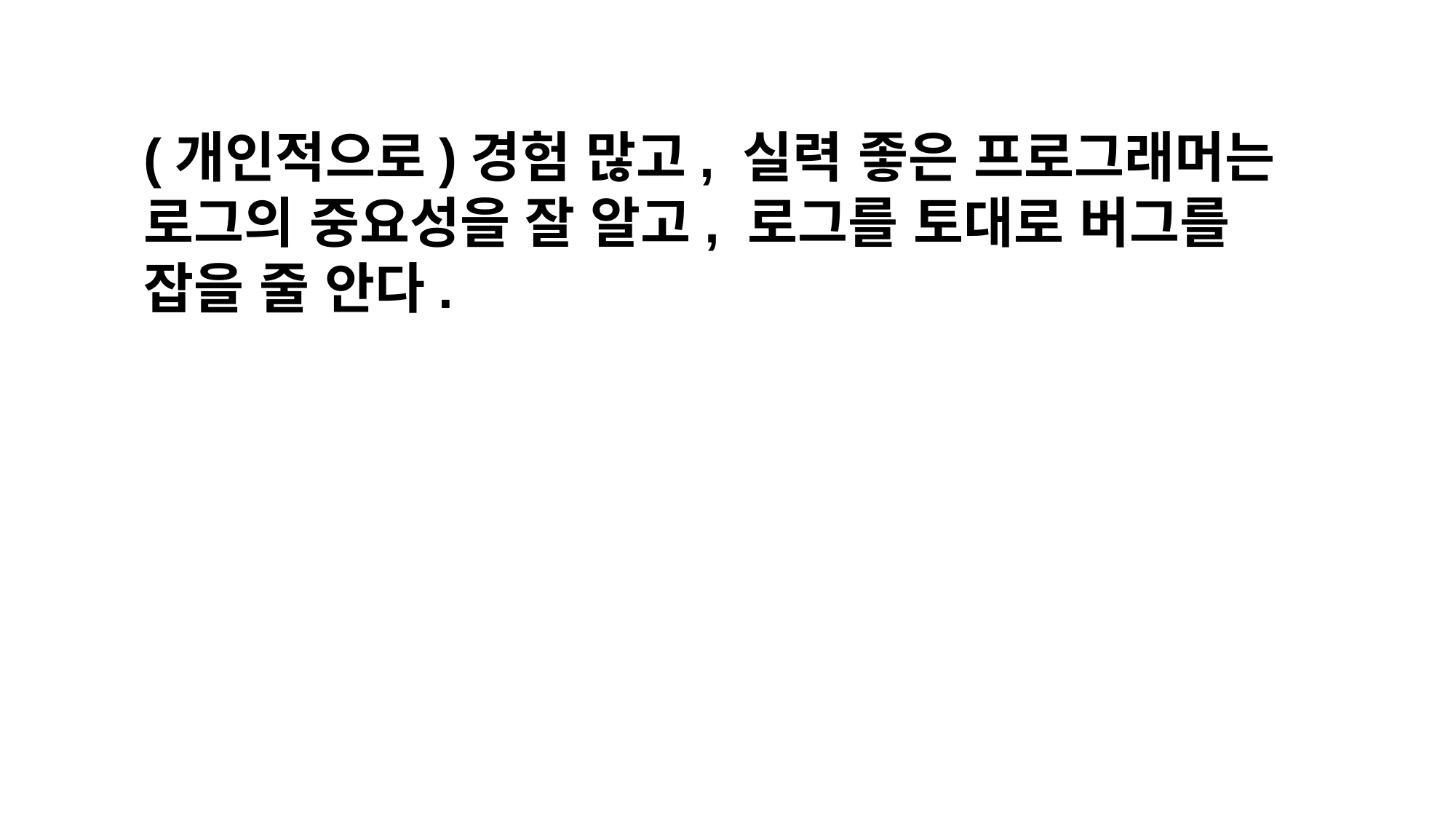

(개인적으로)경험 많고, 실력 좋은 프로그래머는 로그의 중요성을 잘 알고, 로그를 토대로 버그를 잡을 줄 안다.